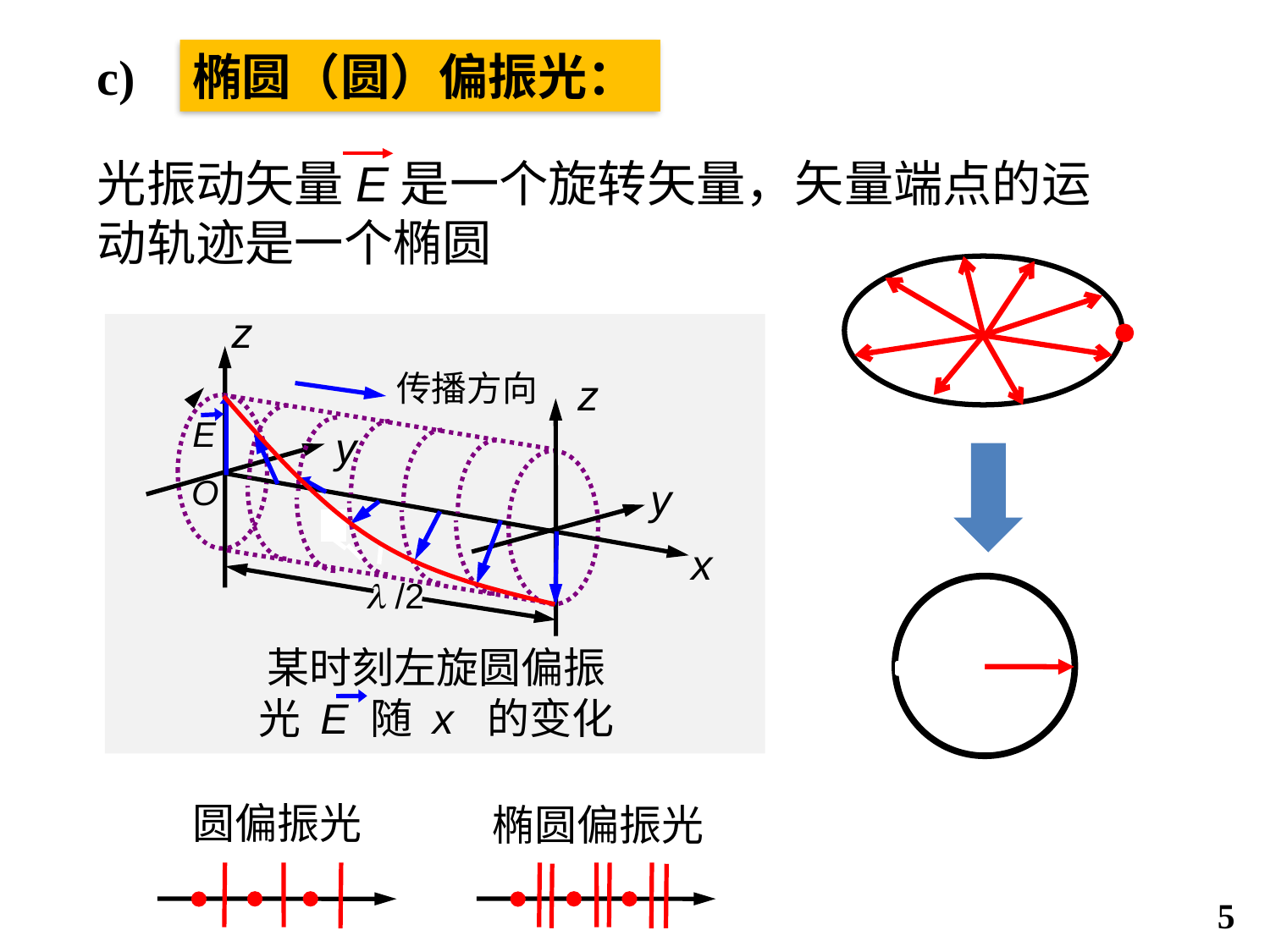

椭圆（圆）偏振光：
光振动矢量E是一个旋转矢量，矢量端点的运动轨迹是一个椭圆

 z

传播方向
 z

E

y

 O

y

 x

 λ /2

某时刻左旋圆偏振光 E 随 x  的变化

圆偏振光

椭圆偏振光

5